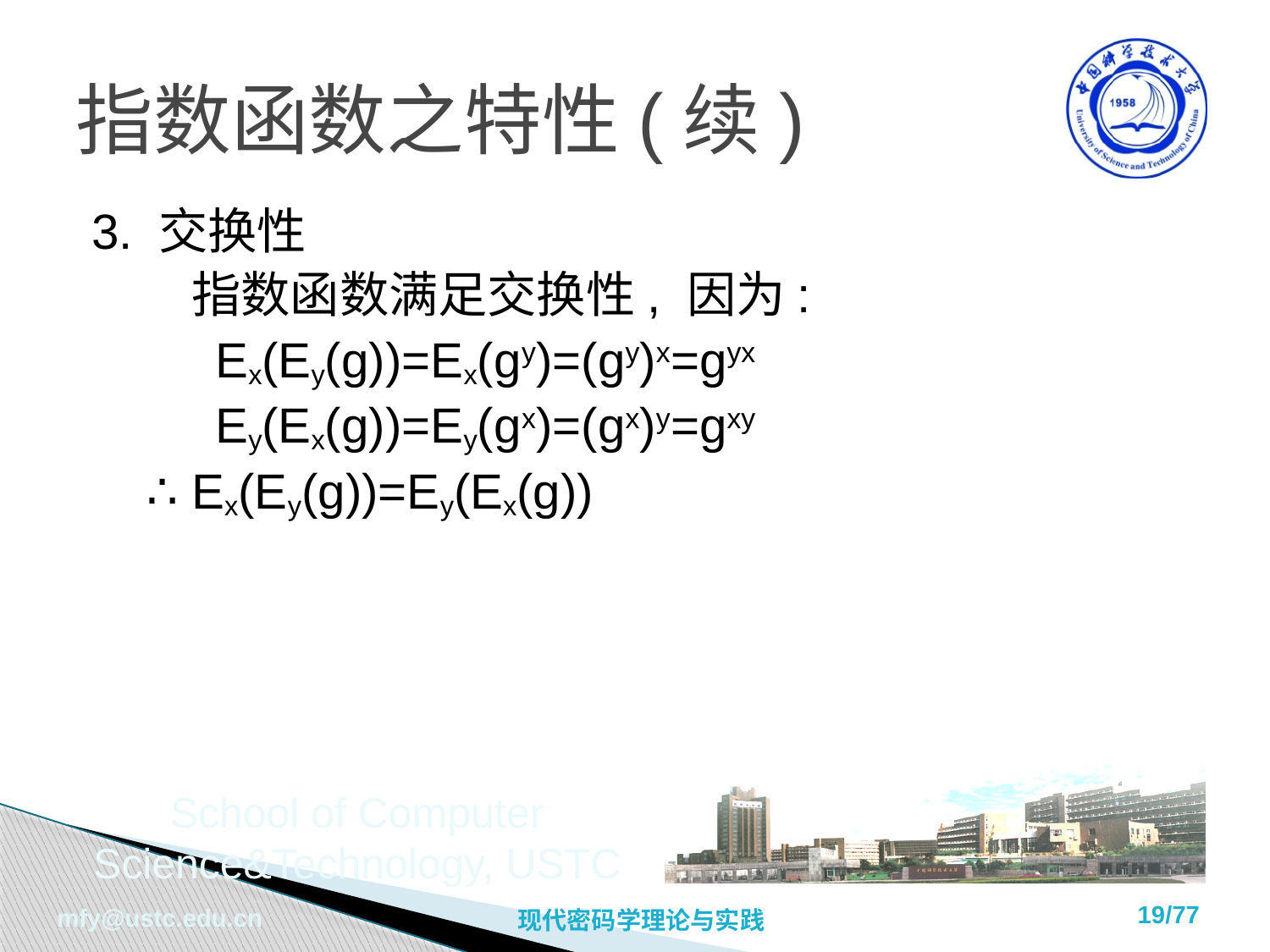

# 指数函数之特性(续)
3. 交换性
        指数函数满足交换性, 因为:
         Ex(Ey(g))=Ex(gy)=(gy)x=gyx
         Ey(Ex(g))=Ey(gx)=(gx)y=gxy
    ∴ Ex(Ey(g))=Ey(Ex(g))